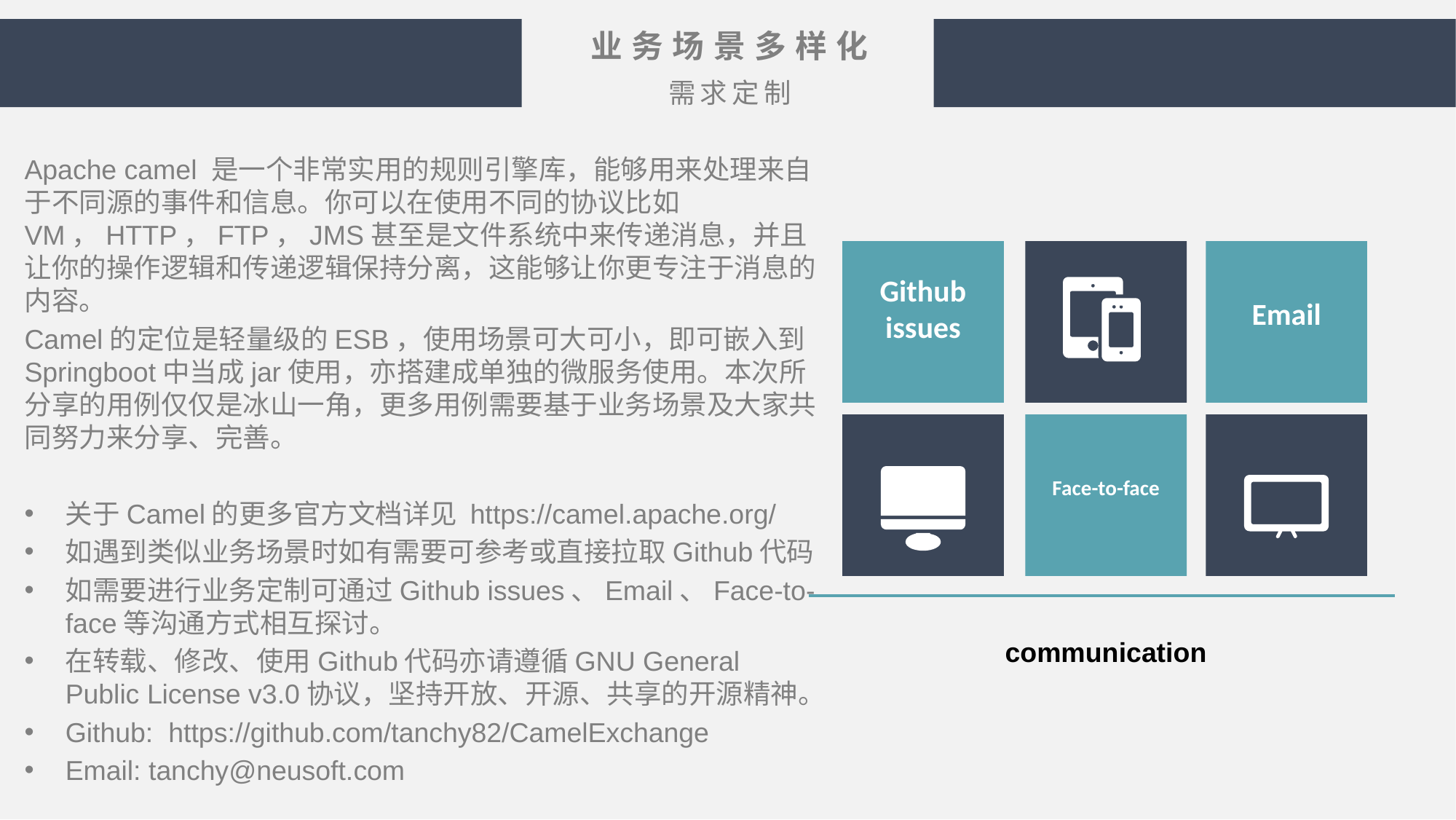

业务场景多样化
需求定制
Apache camel 是一个非常实用的规则引擎库，能够用来处理来自于不同源的事件和信息。你可以在使用不同的协议比如VM，HTTP，FTP，JMS甚至是文件系统中来传递消息，并且让你的操作逻辑和传递逻辑保持分离，这能够让你更专注于消息的内容。
Camel的定位是轻量级的ESB，使用场景可大可小，即可嵌入到Springboot中当成jar使用，亦搭建成单独的微服务使用。本次所分享的用例仅仅是冰山一角，更多用例需要基于业务场景及大家共同努力来分享、完善。

关于Camel的更多官方文档详见 https://camel.apache.org/
如遇到类似业务场景时如有需要可参考或直接拉取Github代码
如需要进行业务定制可通过Github issues、Email、Face-to-face等沟通方式相互探讨。
在转载、修改、使用Github代码亦请遵循GNU General Public License v3.0协议，坚持开放、开源、共享的开源精神。
Github:  https://github.com/tanchy82/CamelExchange
Email: tanchy@neusoft.com

Github
issues

Email

Face-to-face

communication